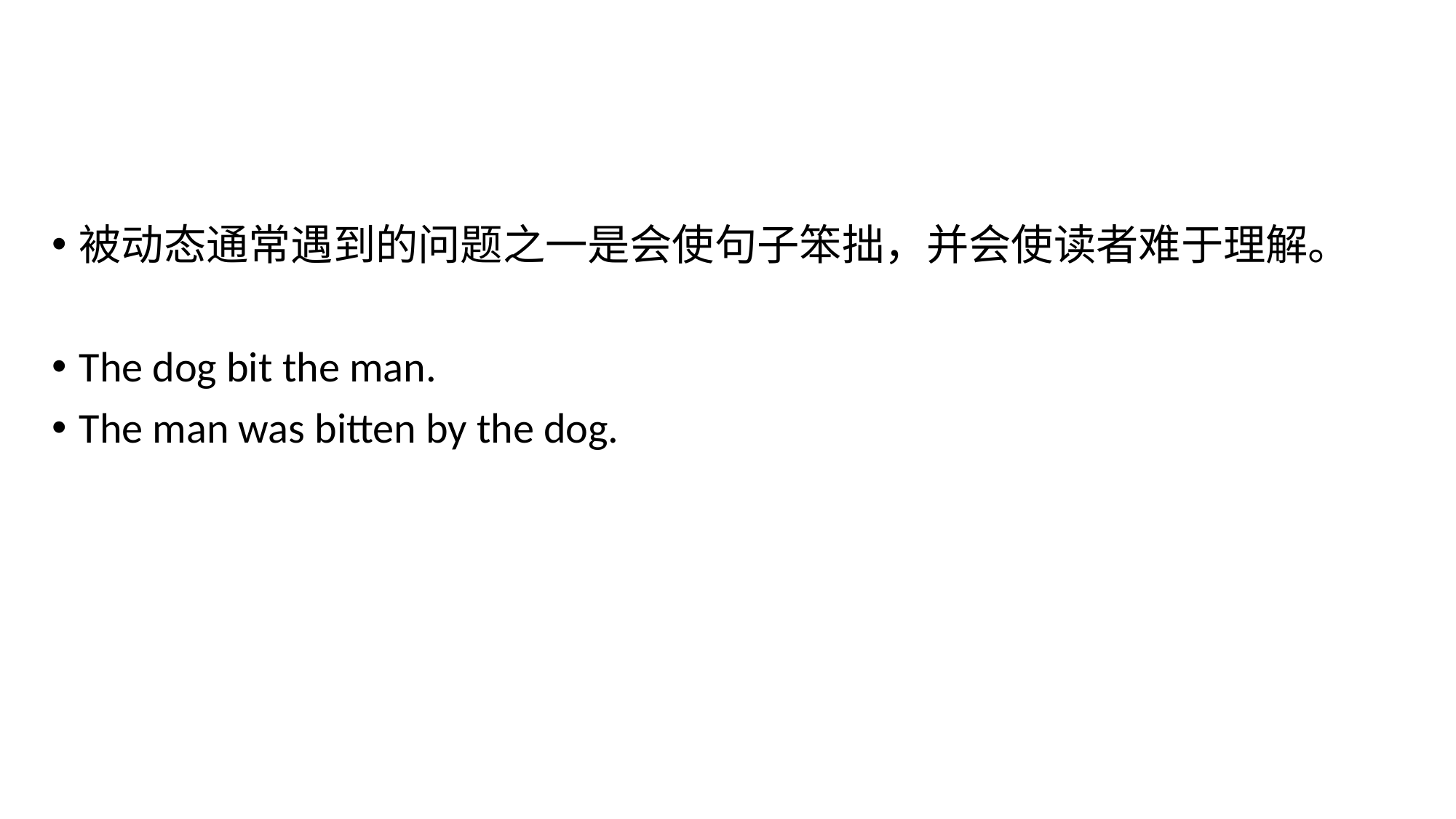

#
被动态通常遇到的问题之一是会使句子笨拙，并会使读者难于理解。

The dog bit the man.
The man was bitten by the dog.